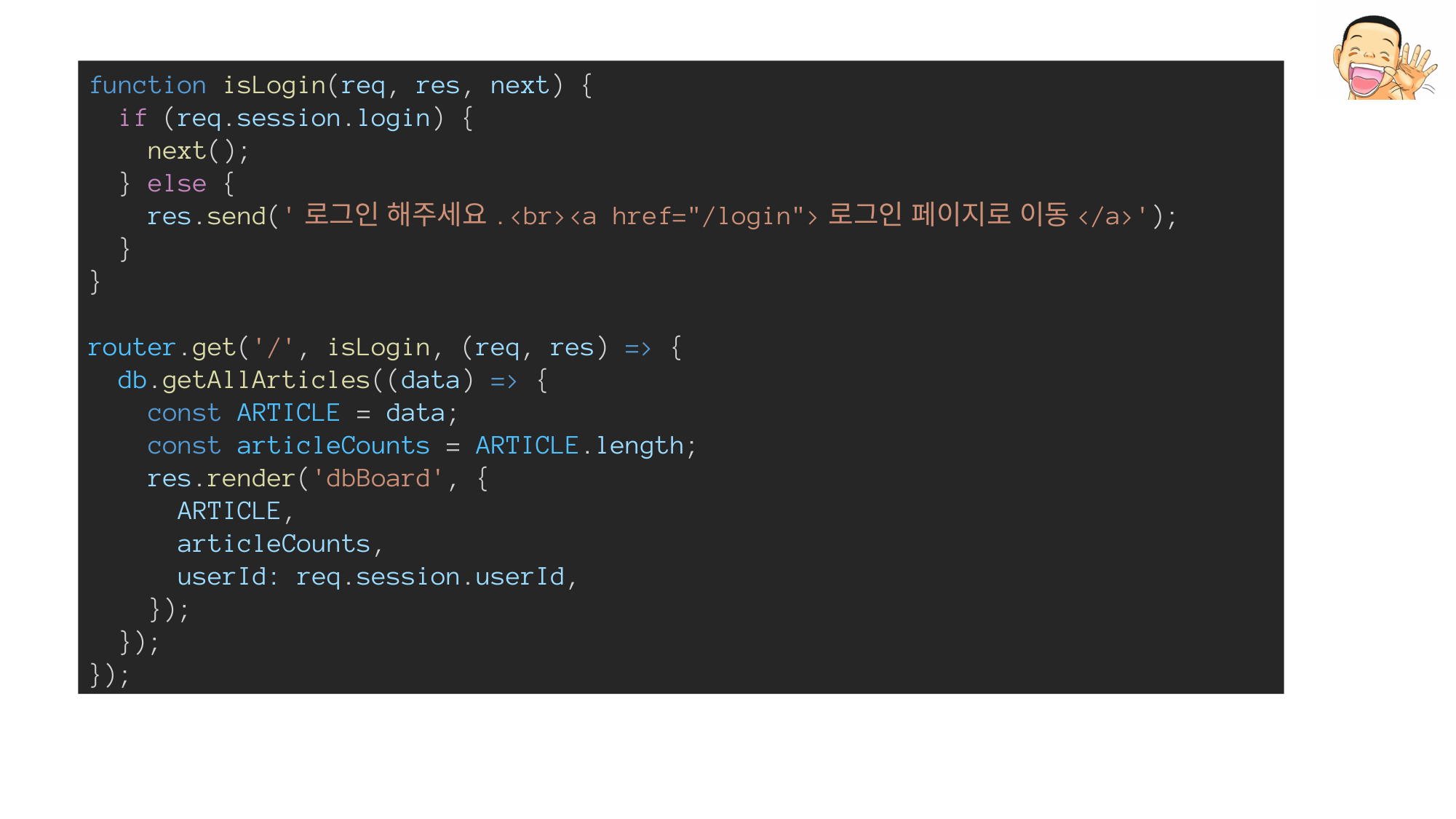

function isLogin(req, res, next) {
  if (req.session.login) {
    next();
  } else {
    res.send('로그인 해주세요.<br><a href="/login">로그인 페이지로 이동</a>');
  }
}
router.get('/', isLogin, (req, res) => {
  db.getAllArticles((data) => {
    const ARTICLE = data;
    const articleCounts = ARTICLE.length;
    res.render('dbBoard', {
      ARTICLE,
      articleCounts,
      userId: req.session.userId,
    });
  });
});